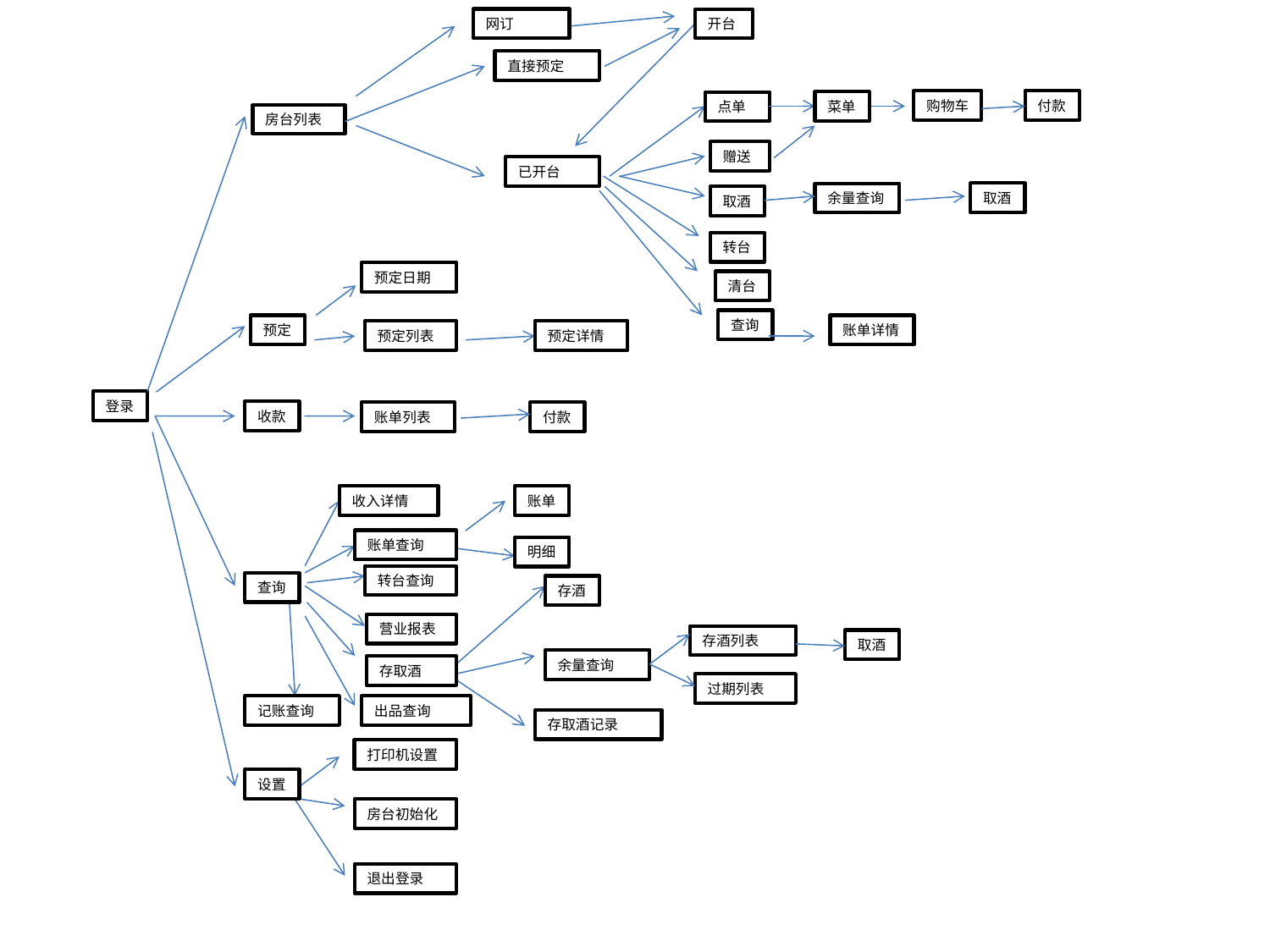

网订
开台
直接预定
付款
购物车
菜单
点单
房台列表
赠送
已开台
取酒
余量查询
取酒
转台
预定日期
清台
查询
预定
账单详情
预定列表
预定详情
登录
收款
账单列表
付款
账单
收入详情
账单查询
明细
转台查询
查询
存酒
营业报表
存酒列表
取酒
余量查询
存取酒
过期列表
记账查询
出品查询
存取酒记录
打印机设置
设置
房台初始化
退出登录